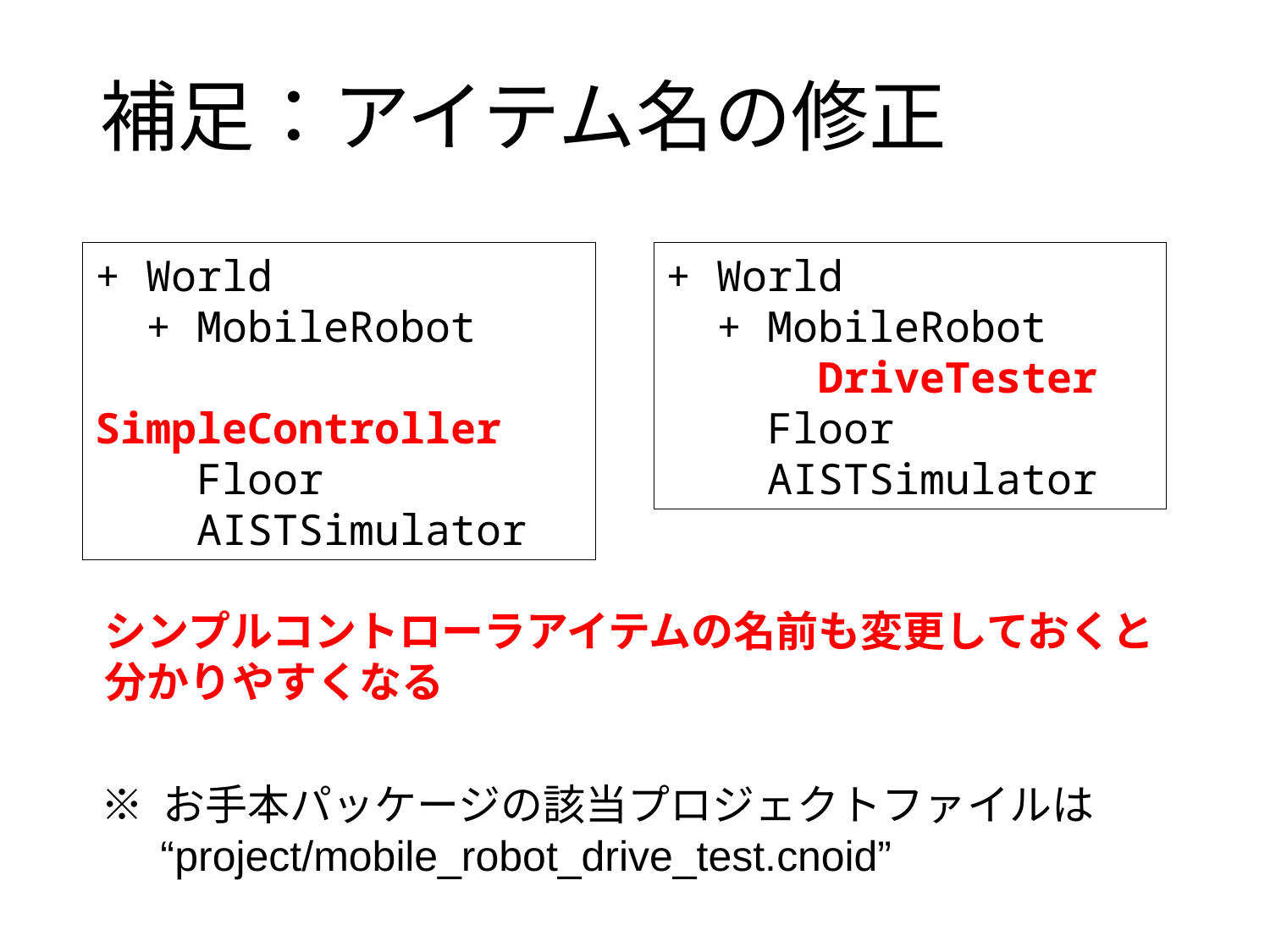

# 補足：アイテム名の修正
+ World
  + MobileRobot
      SimpleController
    Floor
    AISTSimulator
+ World
  + MobileRobot
      DriveTester
    Floor
    AISTSimulator
シンプルコントローラアイテムの名前も変更しておくと
分かりやすくなる
※ お手本パッケージの該当プロジェクトファイルは
     “project/mobile_robot_drive_test.cnoid”